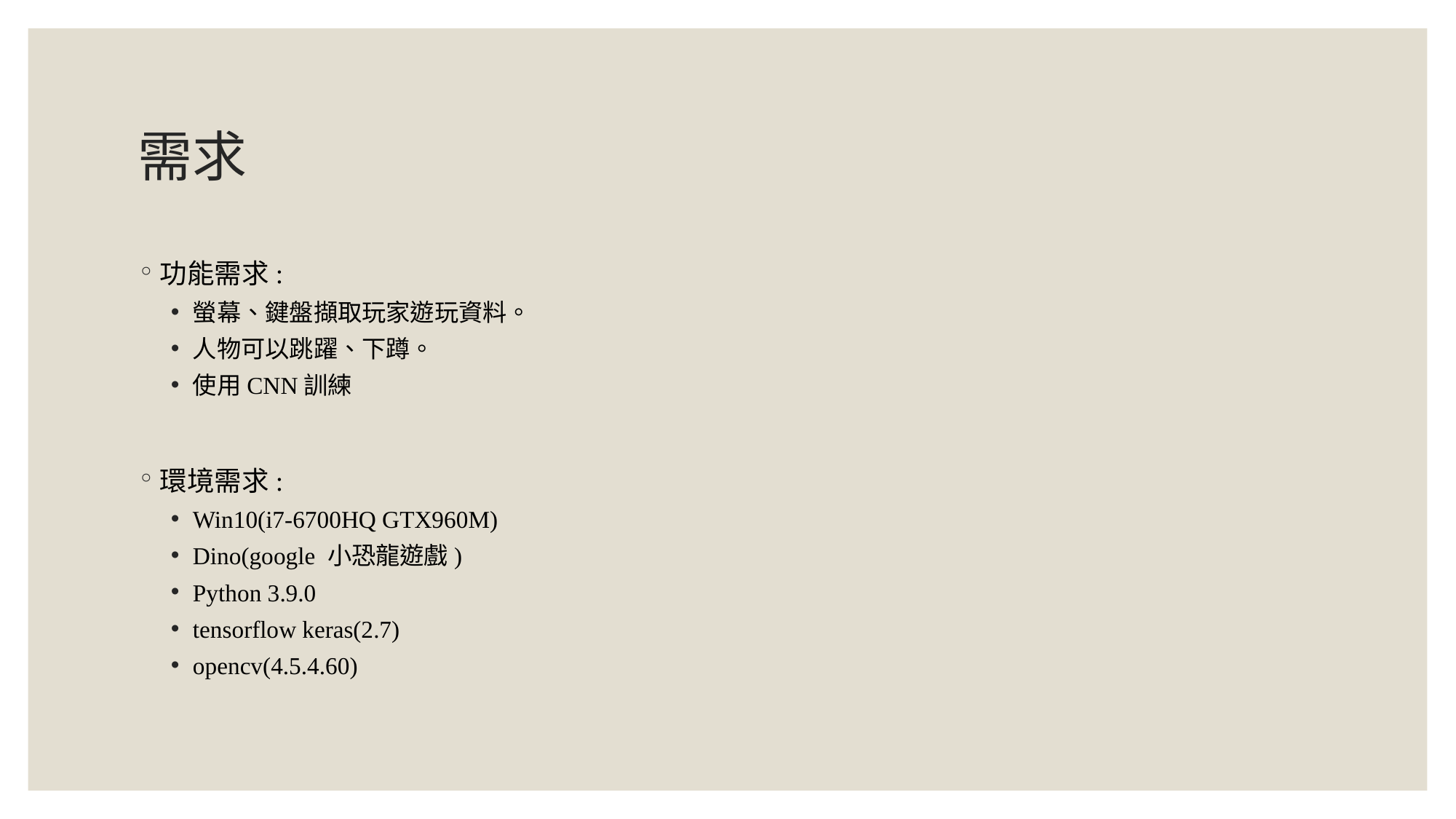

# 需求
功能需求:
螢幕、鍵盤擷取玩家遊玩資料。
人物可以跳躍、下蹲。
使用CNN訓練

環境需求:
Win10(i7-6700HQ GTX960M)
Dino(google 小恐龍遊戲)
Python 3.9.0
tensorflow keras(2.7)
opencv(4.5.4.60)